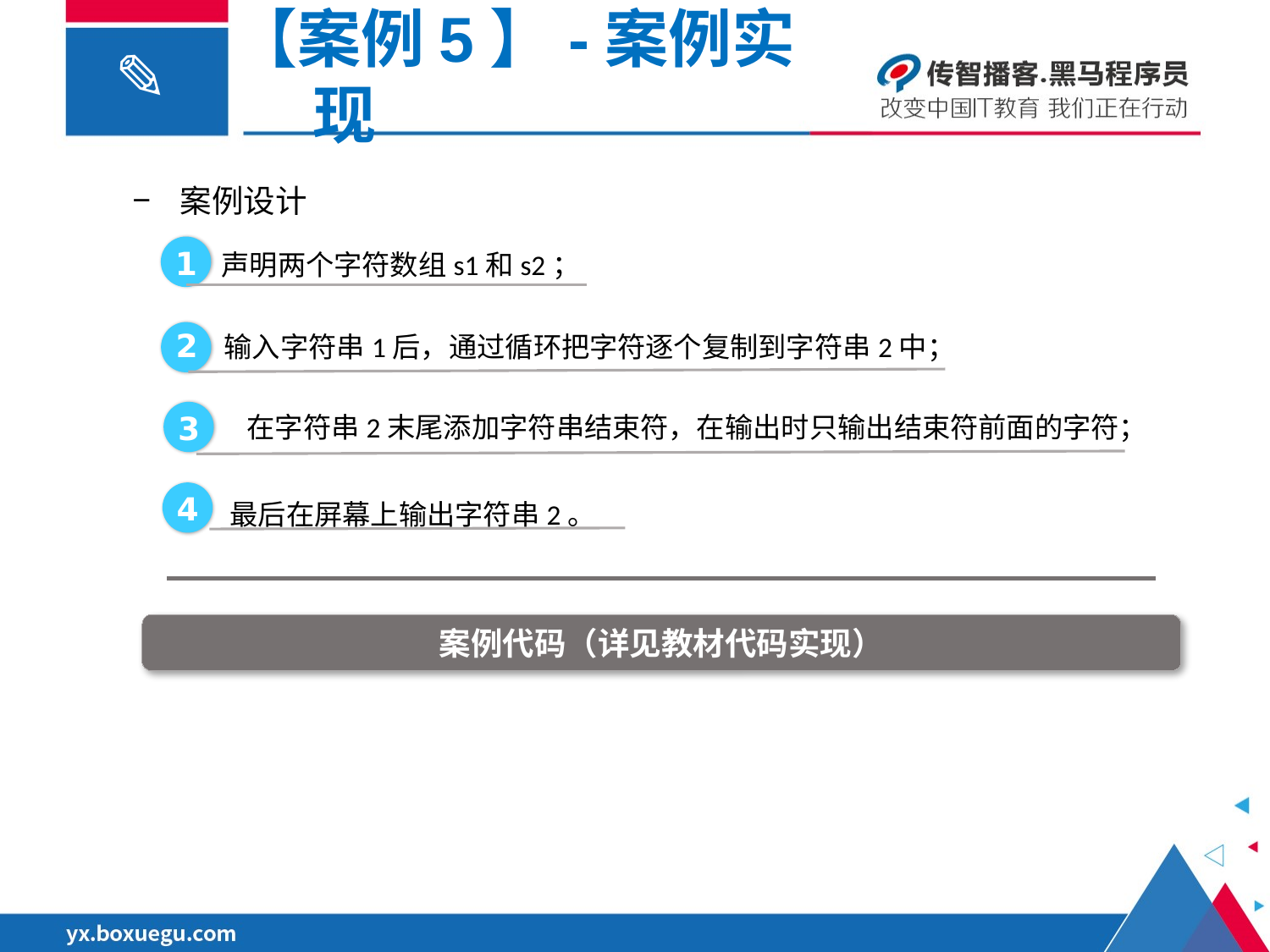

【案例5】-案例实现
案例设计
声明两个字符数组s1和s2；

1
输入字符串1后，通过循环把字符逐个复制到字符串2中；
2

在字符串2末尾添加字符串结束符，在输出时只输出结束符前面的字符；

3
最后在屏幕上输出字符串2。

4
案例代码（详见教材代码实现）